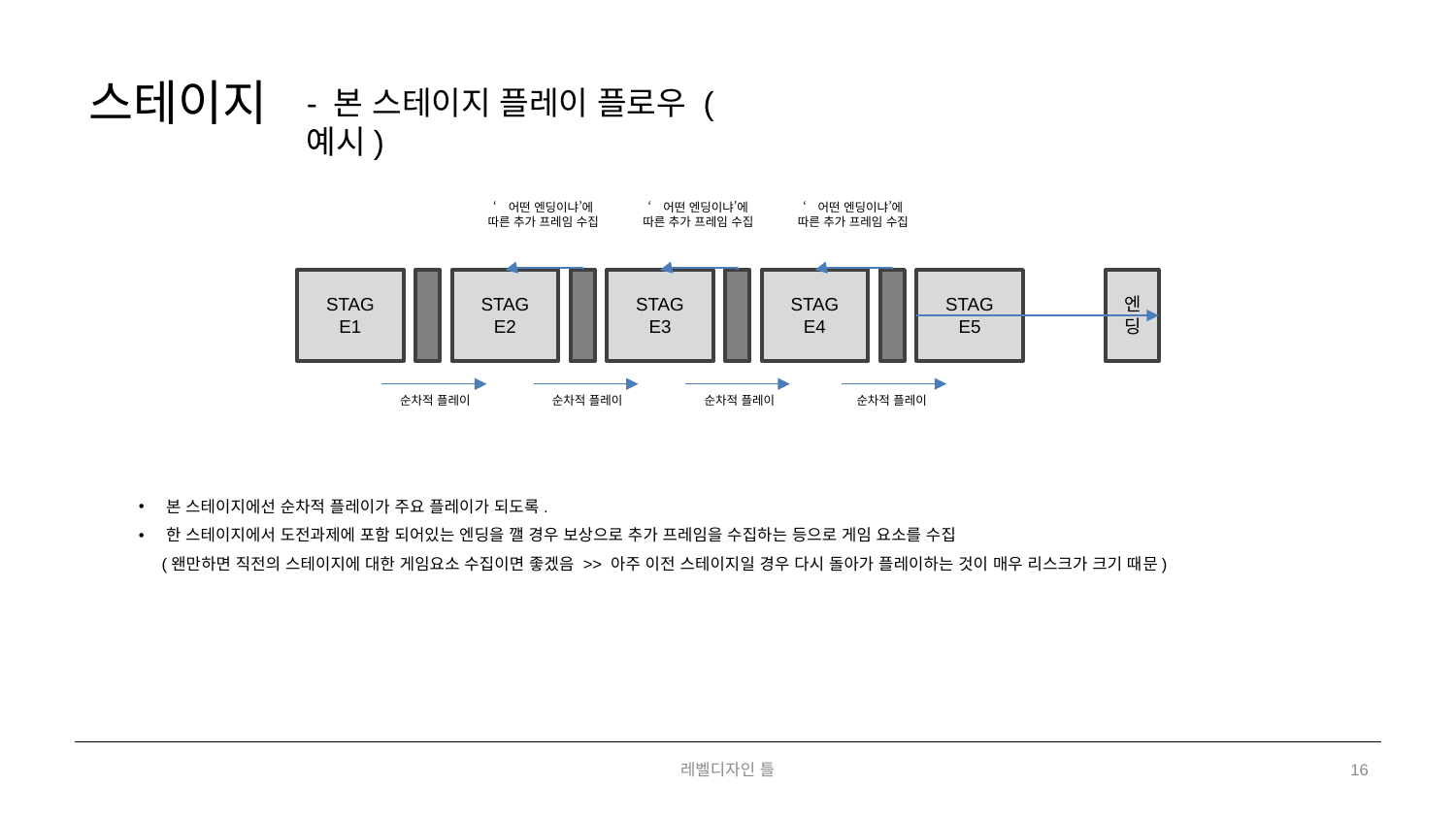

스테이지
- 본 스테이지 플레이 플로우 (예시)
‘어떤 엔딩이냐’에
따른 추가 프레임 수집
‘어떤 엔딩이냐’에
따른 추가 프레임 수집
‘어떤 엔딩이냐’에
따른 추가 프레임 수집

STAGE1

STAGE2

STAGE3

STAGE4

STAGE5

엔
딩
순차적 플레이
순차적 플레이
순차적 플레이
순차적 플레이
본 스테이지에선 순차적 플레이가 주요 플레이가 되도록.
한 스테이지에서 도전과제에 포함 되어있는 엔딩을 깰 경우 보상으로 추가 프레임을 수집하는 등으로 게임 요소를 수집
     (왠만하면 직전의 스테이지에 대한 게임요소 수집이면 좋겠음 >> 아주 이전 스테이지일 경우 다시 돌아가 플레이하는 것이 매우 리스크가 크기 때문)
레벨디자인 틀
16